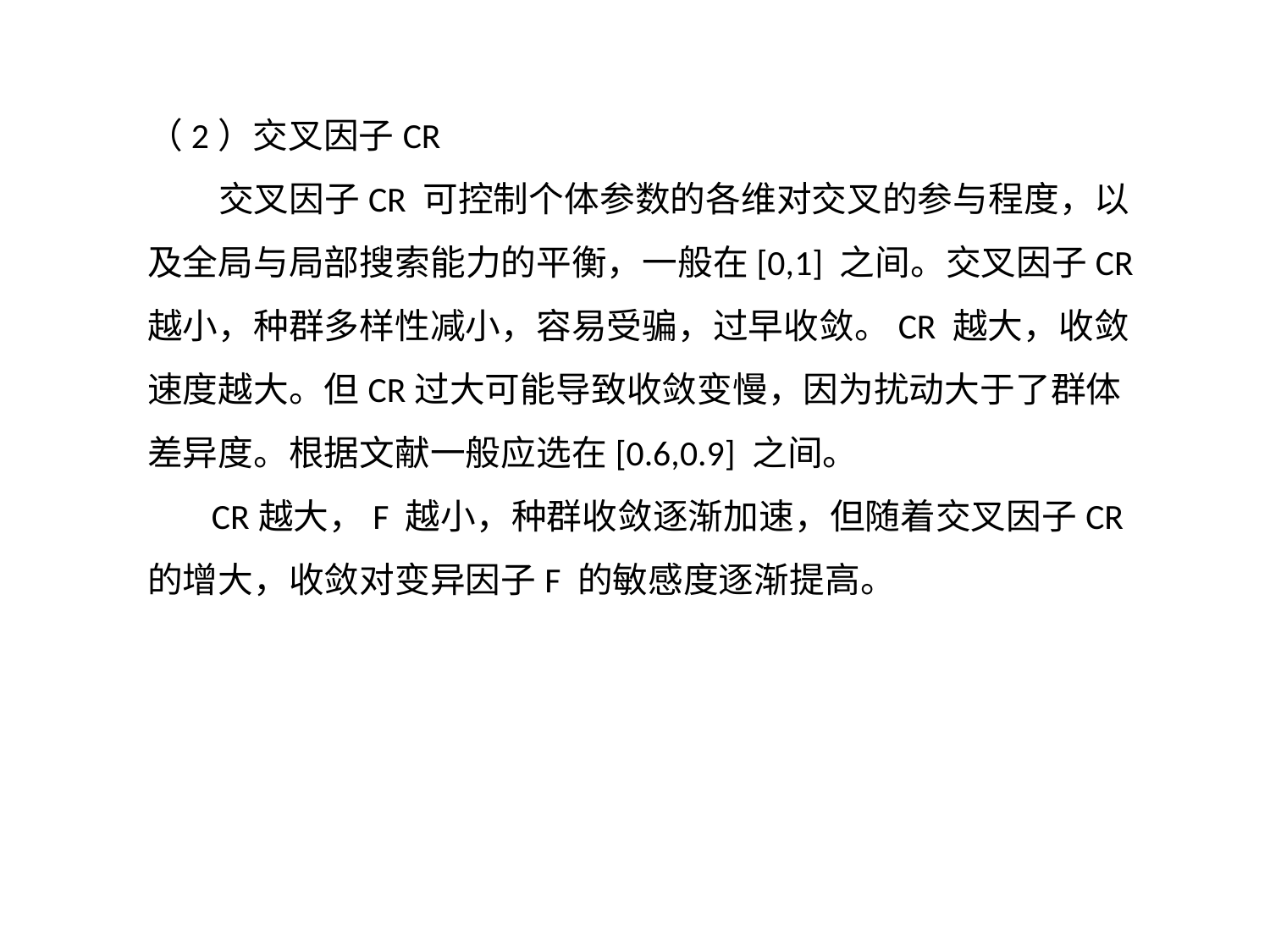

（2）交叉因子CR
        交叉因子CR 可控制个体参数的各维对交叉的参与程度，以及全局与局部搜索能力的平衡，一般在[0,1] 之间。交叉因子CR 越小，种群多样性减小，容易受骗，过早收敛。CR 越大，收敛速度越大。但CR过大可能导致收敛变慢，因为扰动大于了群体差异度。根据文献一般应选在[0.6,0.9] 之间。
        CR越大，F 越小，种群收敛逐渐加速，但随着交叉因子CR 的增大，收敛对变异因子F 的敏感度逐渐提高。